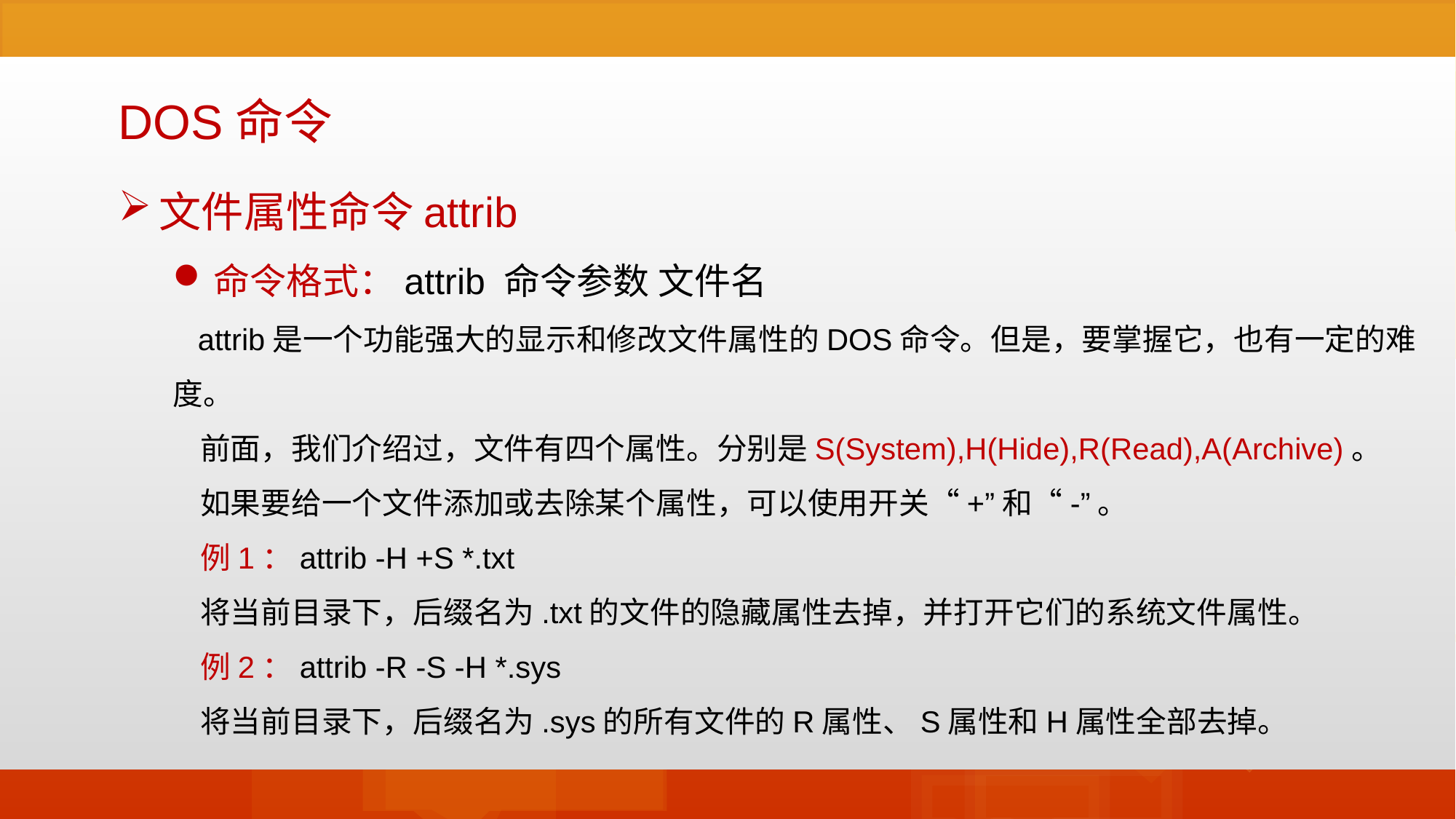

DOS命令
文件属性命令attrib
命令格式：attrib 命令参数 文件名
   attrib是一个功能强大的显示和修改文件属性的DOS命令。但是，要掌握它，也有一定的难度。
   前面，我们介绍过，文件有四个属性。分别是S(System),H(Hide),R(Read),A(Archive)。
   如果要给一个文件添加或去除某个属性，可以使用开关“+”和“-”。
   例1：attrib -H +S *.txt
   将当前目录下，后缀名为.txt的文件的隐藏属性去掉，并打开它们的系统文件属性。
   例2：attrib -R -S -H *.sys
   将当前目录下，后缀名为.sys的所有文件的R属性、S属性和H属性全部去掉。